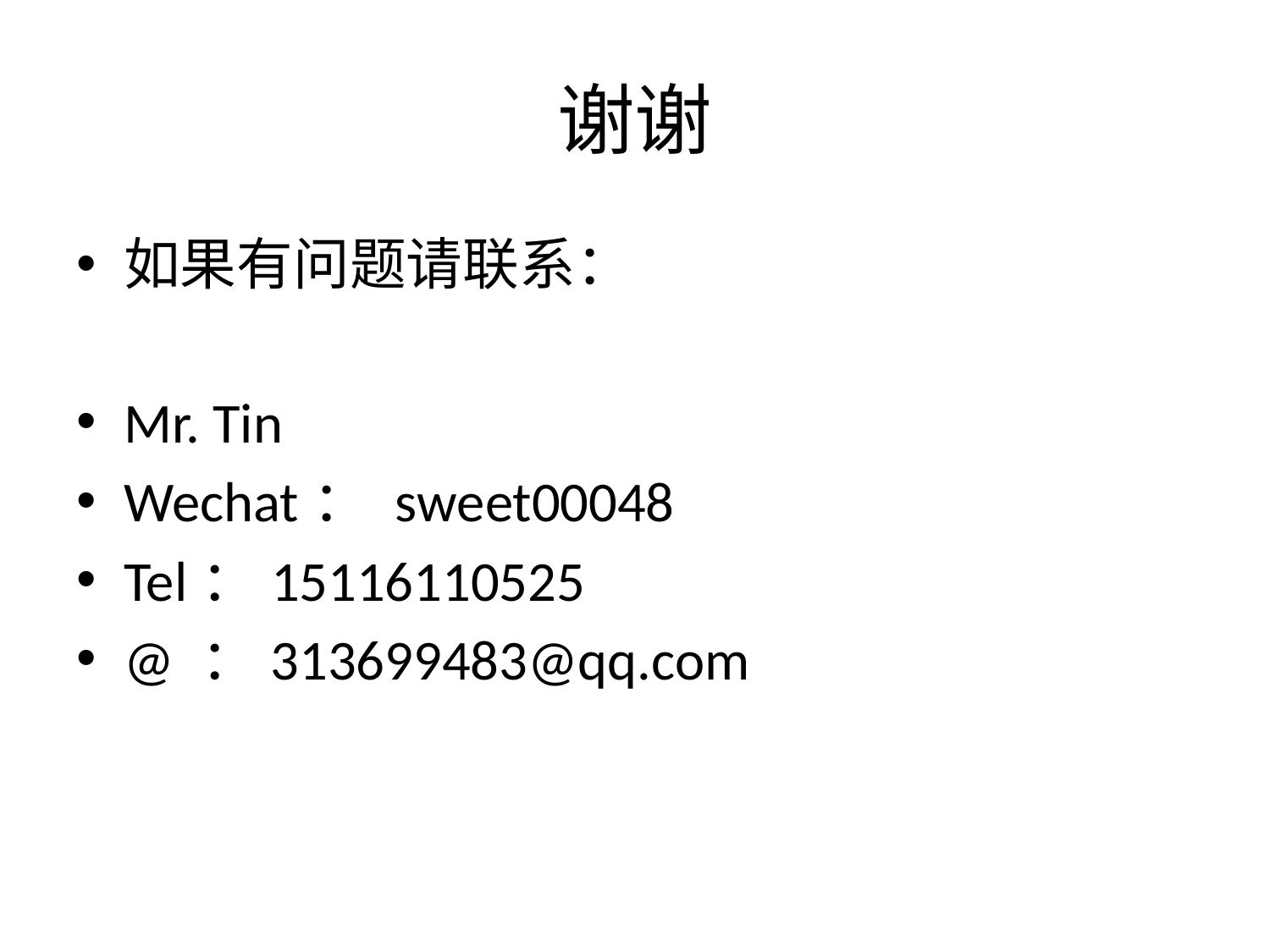

# 谢谢
如果有问题请联系：

Mr. Tin
Wechat： sweet00048
Tel：15116110525
@ ：313699483@qq.com